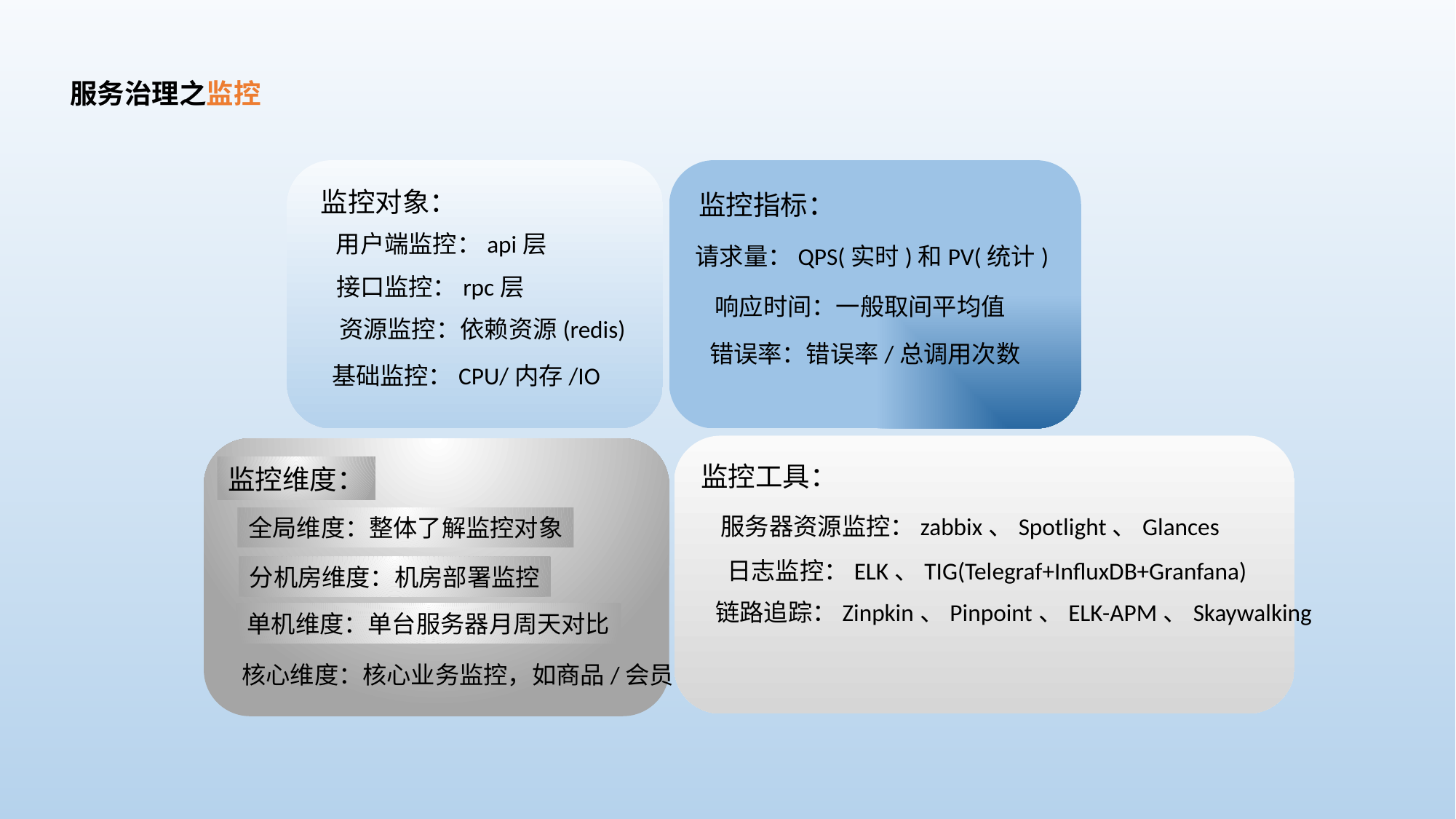

服务治理之监控

监控指标：
请求量：QPS(实时)和PV(统计)
响应时间：一般取间平均值
错误率：错误率/总调用次数

监控对象：
用户端监控：api层
接口监控：rpc层
资源监控：依赖资源(redis)
基础监控：CPU/内存/IO

监控工具：
服务器资源监控：zabbix、Spotlight、Glances
日志监控：ELK、TIG(Telegraf+InfluxDB+Granfana)
链路追踪：Zinpkin、Pinpoint、ELK-APM、Skaywalking

监控维度：
全局维度：整体了解监控对象
分机房维度：机房部署监控
单机维度：单台服务器月周天对比
核心维度：核心业务监控，如商品/会员